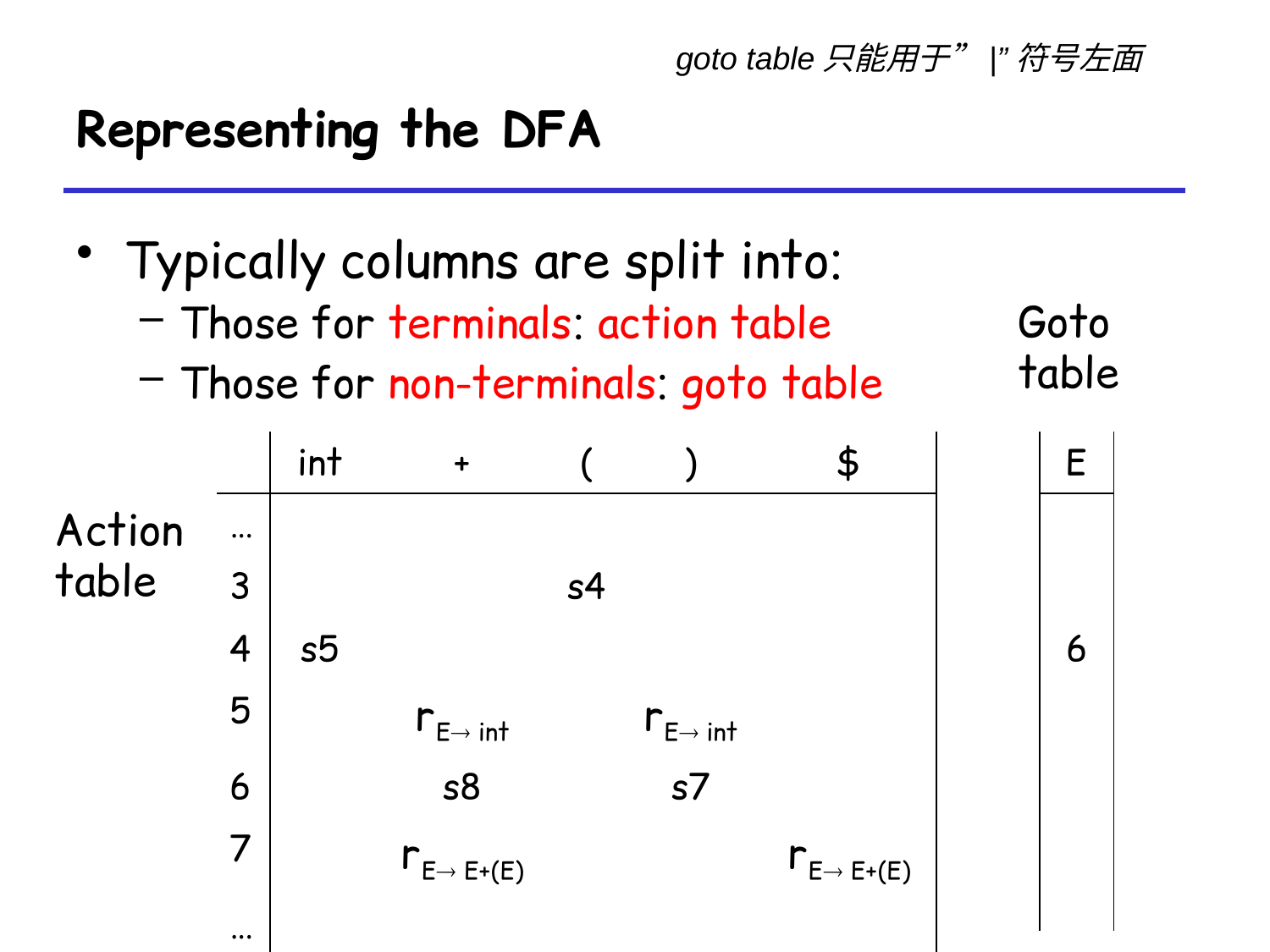

goto table只能用于”|”符号左面
# Representing the DFA
Typically columns are split into:
Those for terminals: action table
Those for non-terminals: goto table
Goto table
|  | int | + | ( | ) | $ |
| --- | --- | --- | --- | --- | --- |
| … |  |  |  |  |  |
| 3 |  |  | s4 |  |  |
| 4 | s5 |  |  |  |  |
| 5 |  | rE→ int |  | rE→ int |  |
| 6 |  | s8 |  | s7 |  |
| 7 |  | rE→ E+(E) |  |  | rE→ E+(E) |
| … |  |  |  |  |  |
| E |
| --- |
|  |
|  |
| 6 |
|  |
|  |
|  |
|  |
Action table
46